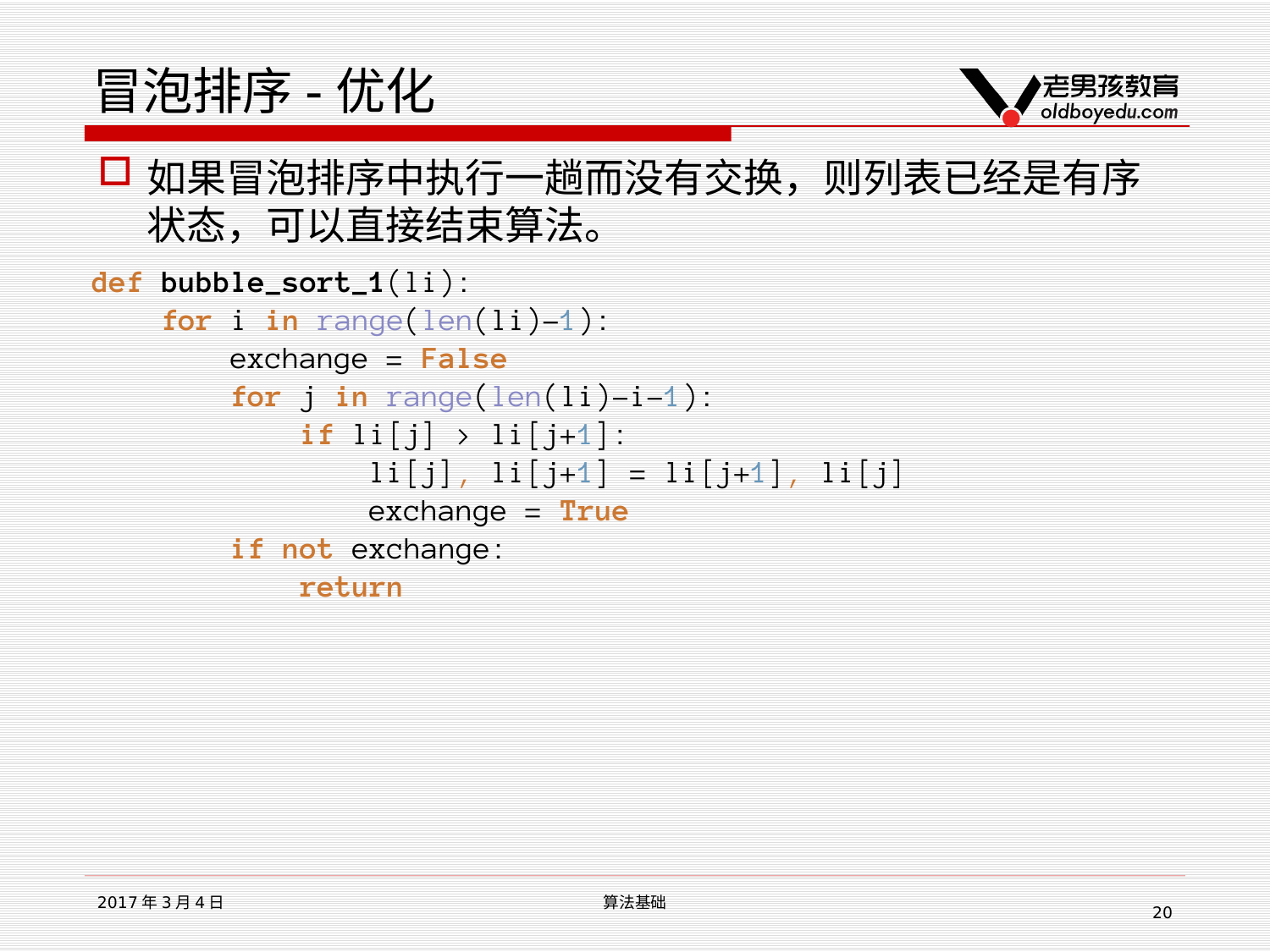

# 冒泡排序-优化
如果冒泡排序中执行一趟而没有交换，则列表已经是有序状态，可以直接结束算法。

def bubble_sort_1(li):
    for i in range(len(li)-1):
        exchange = False
        for j in range(len(li)-i-1):
            if li[j] > li[j+1]:
                li[j], li[j+1] = li[j+1], li[j]
                exchange = True
        if not exchange:
            return
2017年3月4日
算法基础
20